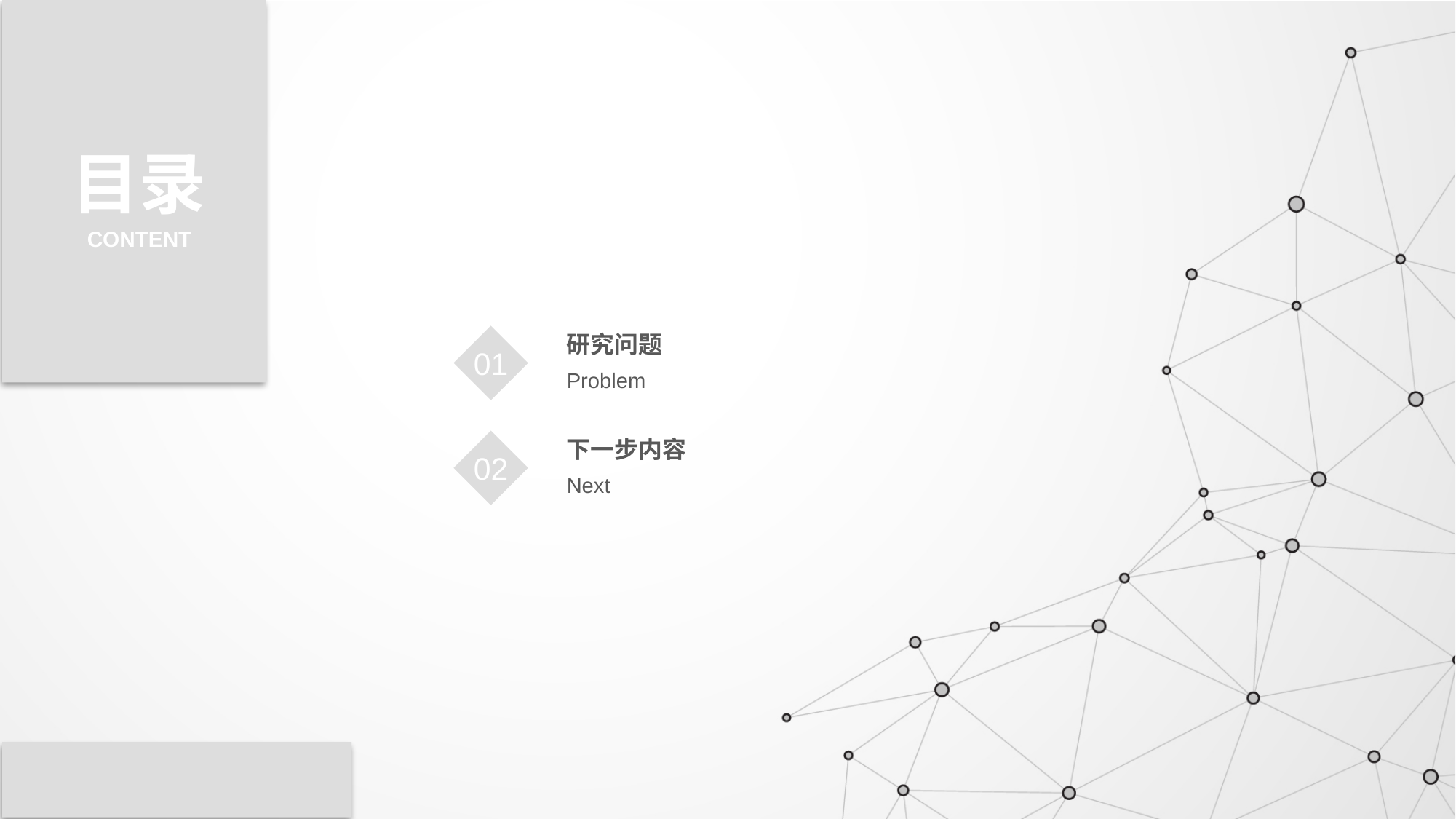

目录
CONTENT
01
研究问题
Problem
02
下一步内容
Next